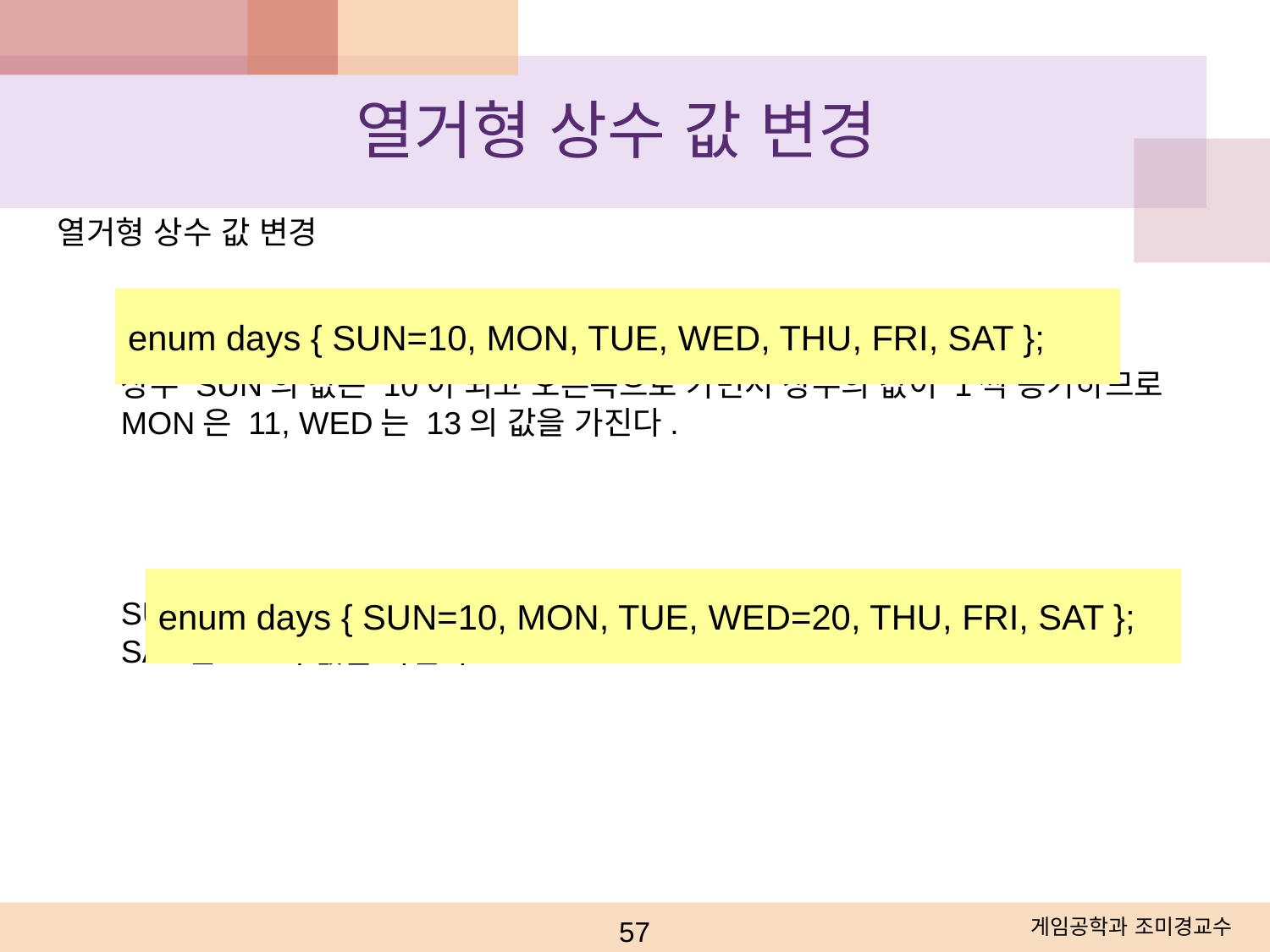

열거형 상수 값 변경
열거형 상수 값 변경

상수 SUN의 값은 10이 되고 오른쪽으로 가면서 상수의 값이 1씩 증가하므로 MON은 11, WED는 13의 값을 가진다.

SUN은 10, MON은 11, TUE은 12, WED는 20, THU는 21, FRI는 22, SAT는 23의 값을 가진다.

enum days { SUN=10, MON, TUE, WED, THU, FRI, SAT };
enum days { SUN=10, MON, TUE, WED=20, THU, FRI, SAT };

57
게임공학과 조미경교수